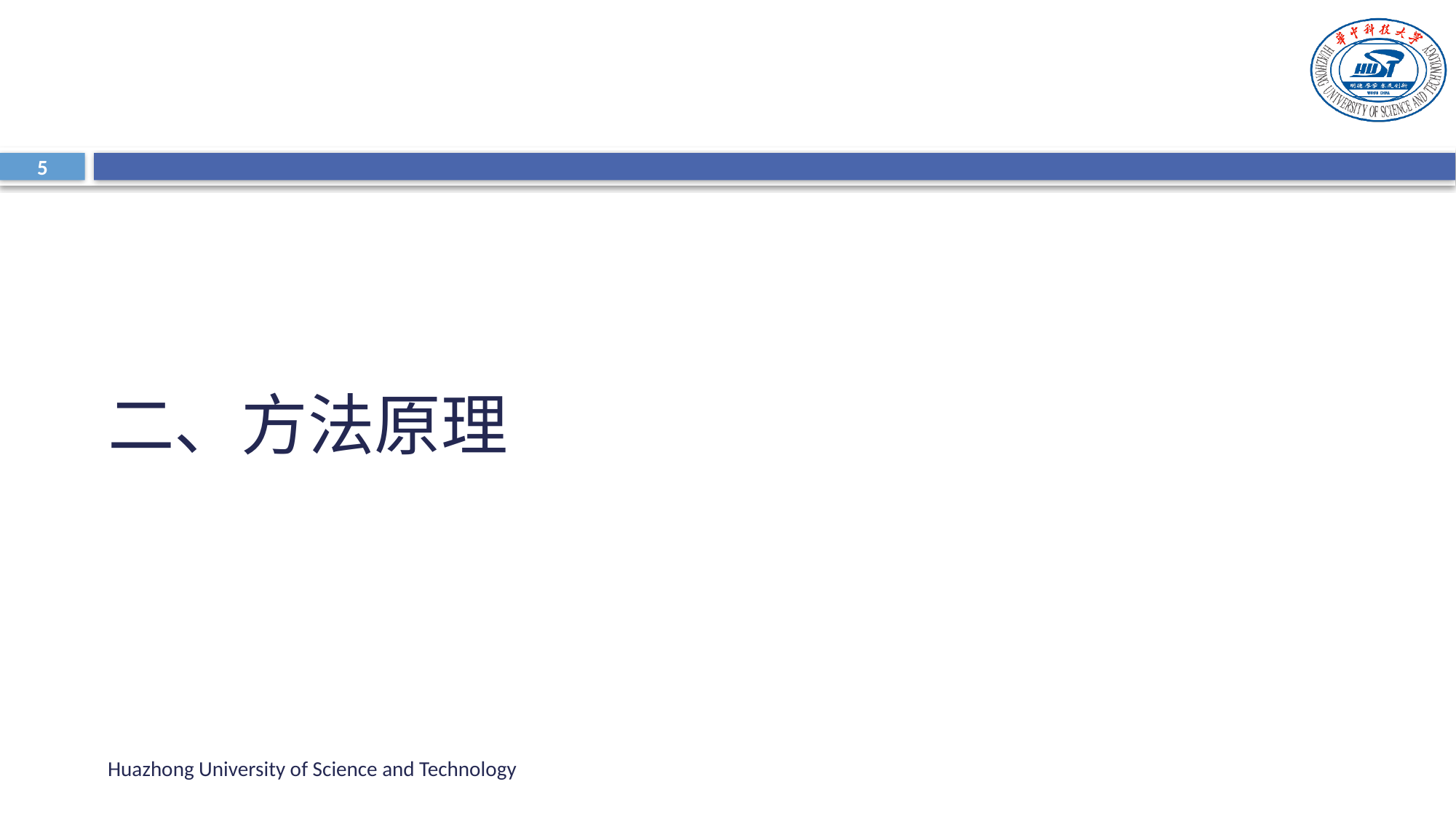

5
二、方法原理
Huazhong University of Science and Technology